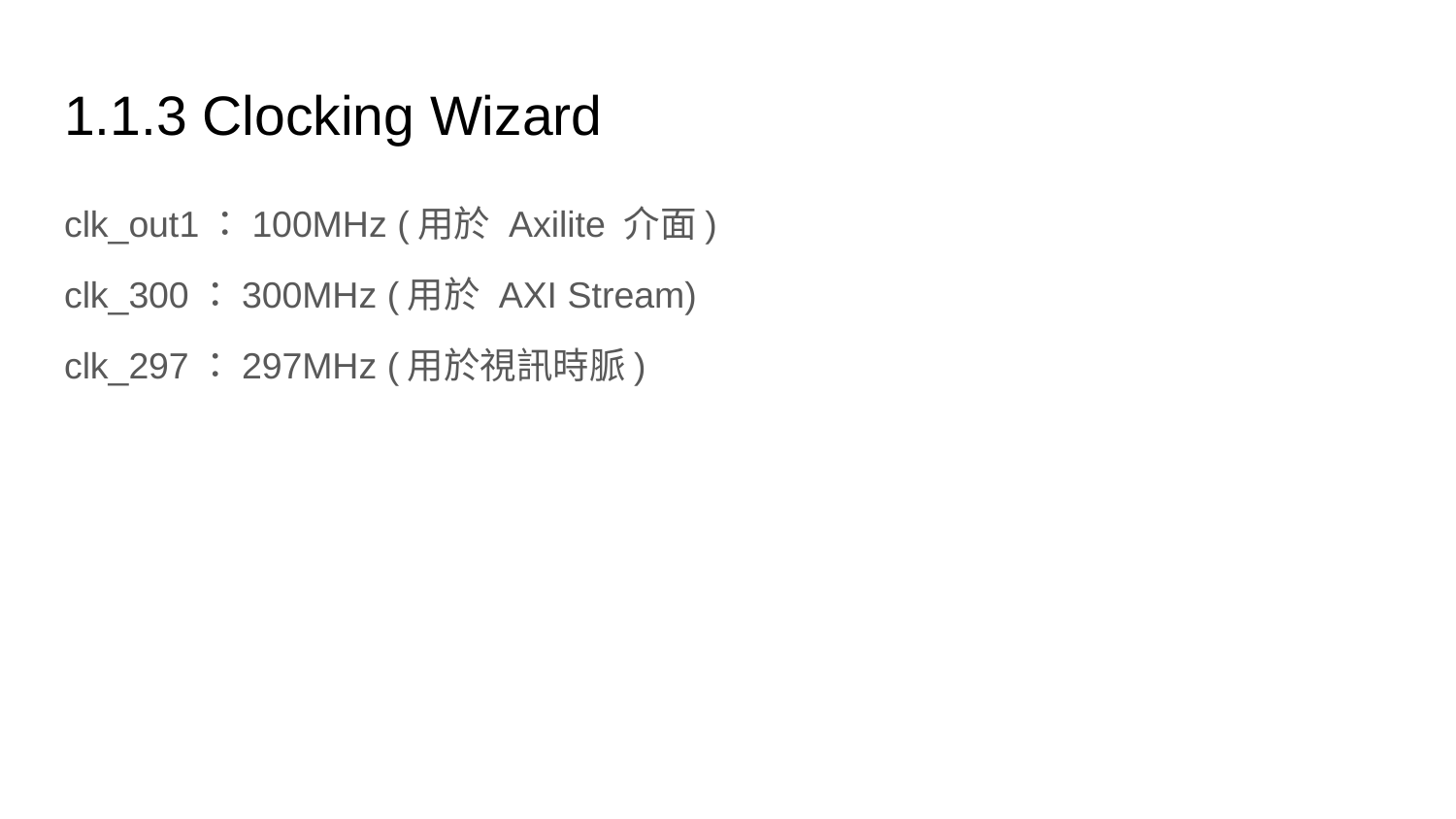

# 1.1.3 Clocking Wizard
clk_out1：100MHz (用於 Axilite 介面)
clk_300：300MHz (用於 AXI Stream)
clk_297：297MHz (用於視訊時脈)